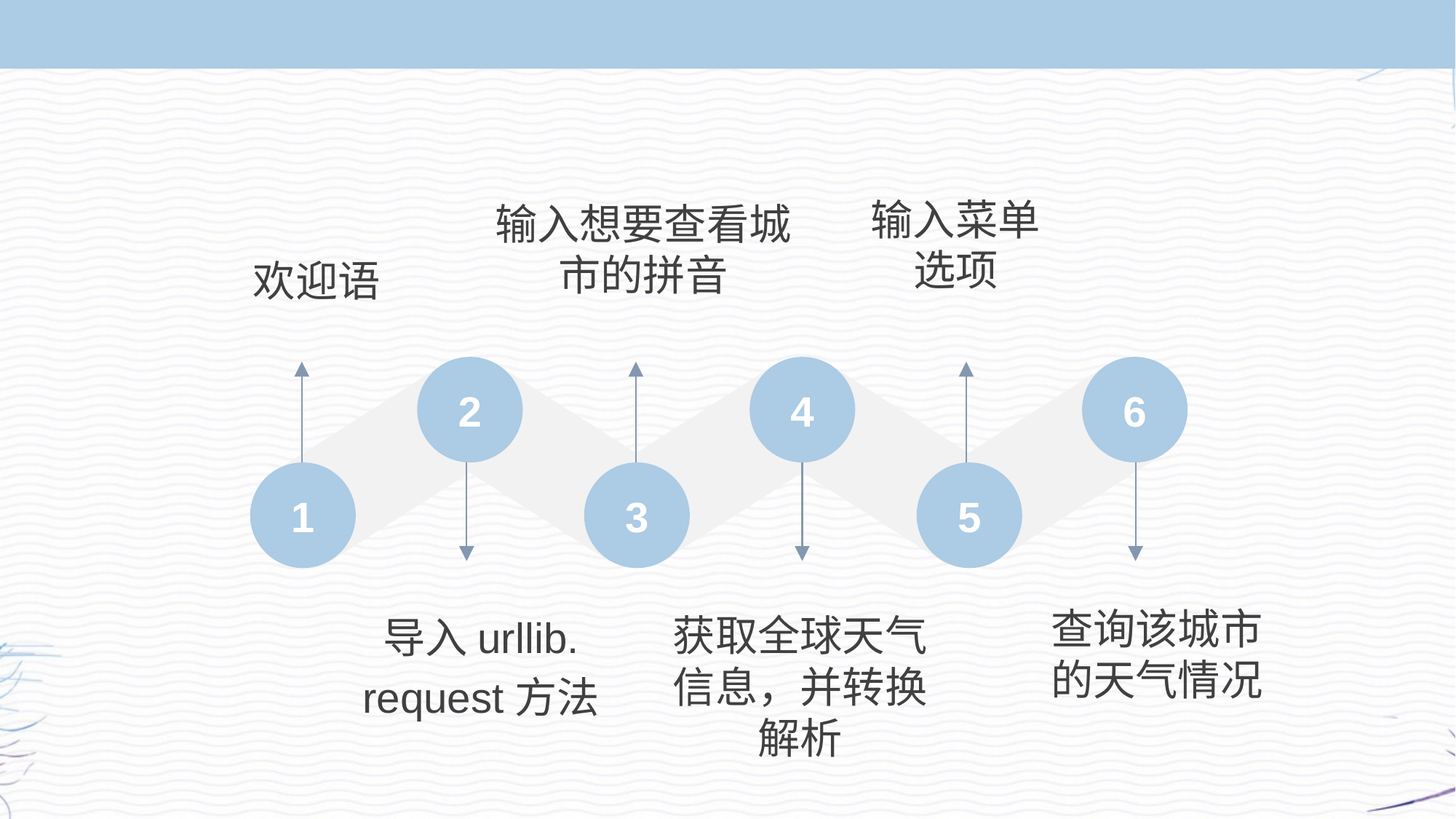

输入菜单选项
输入想要查看城市的拼音
欢迎语
2
4
6

1
3
5
查询该城市的天气情况
获取全球天气信息，并转换解析
导入urllib.
request方法